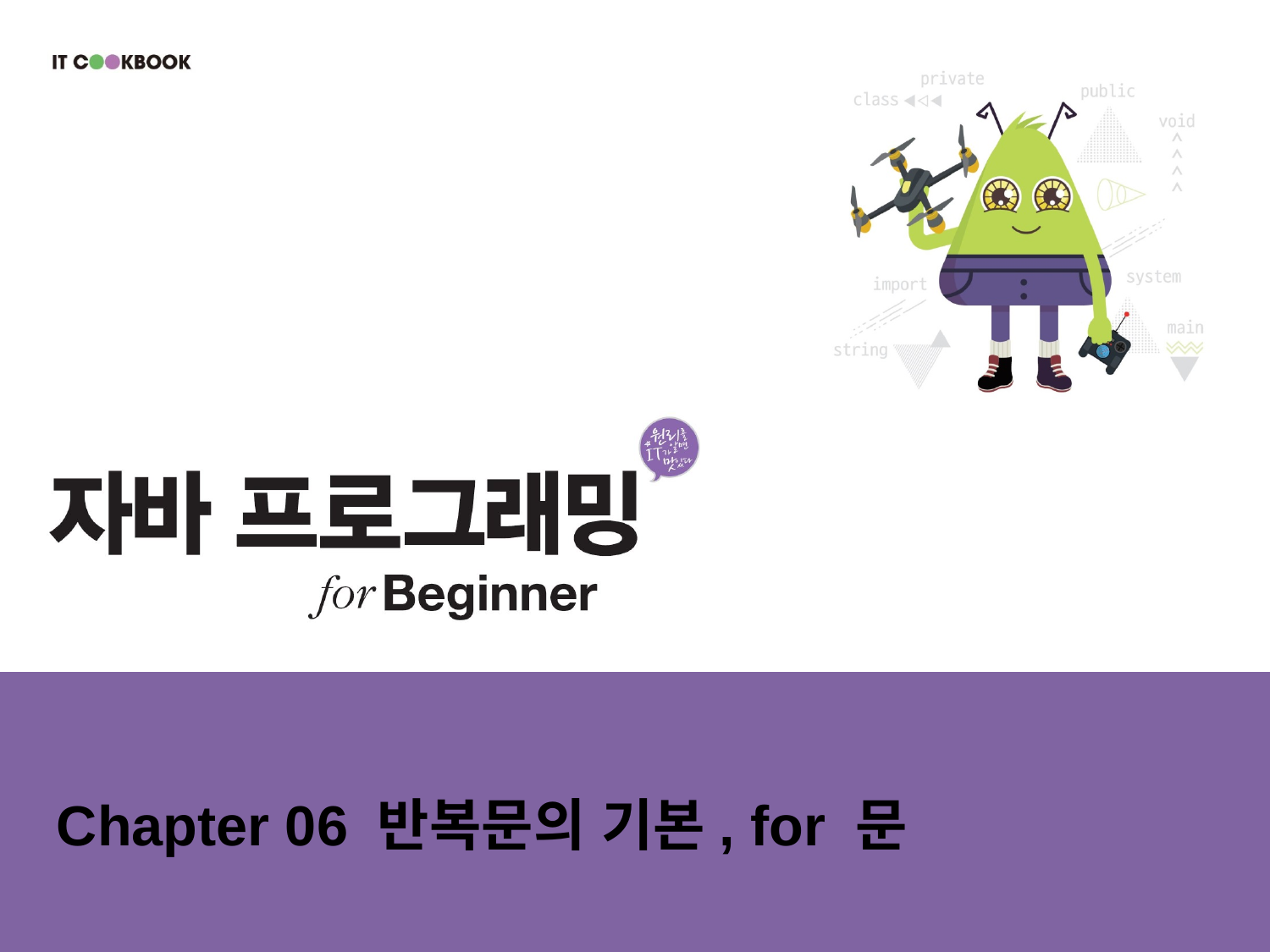

# Chapter 06 반복문의 기본, for 문